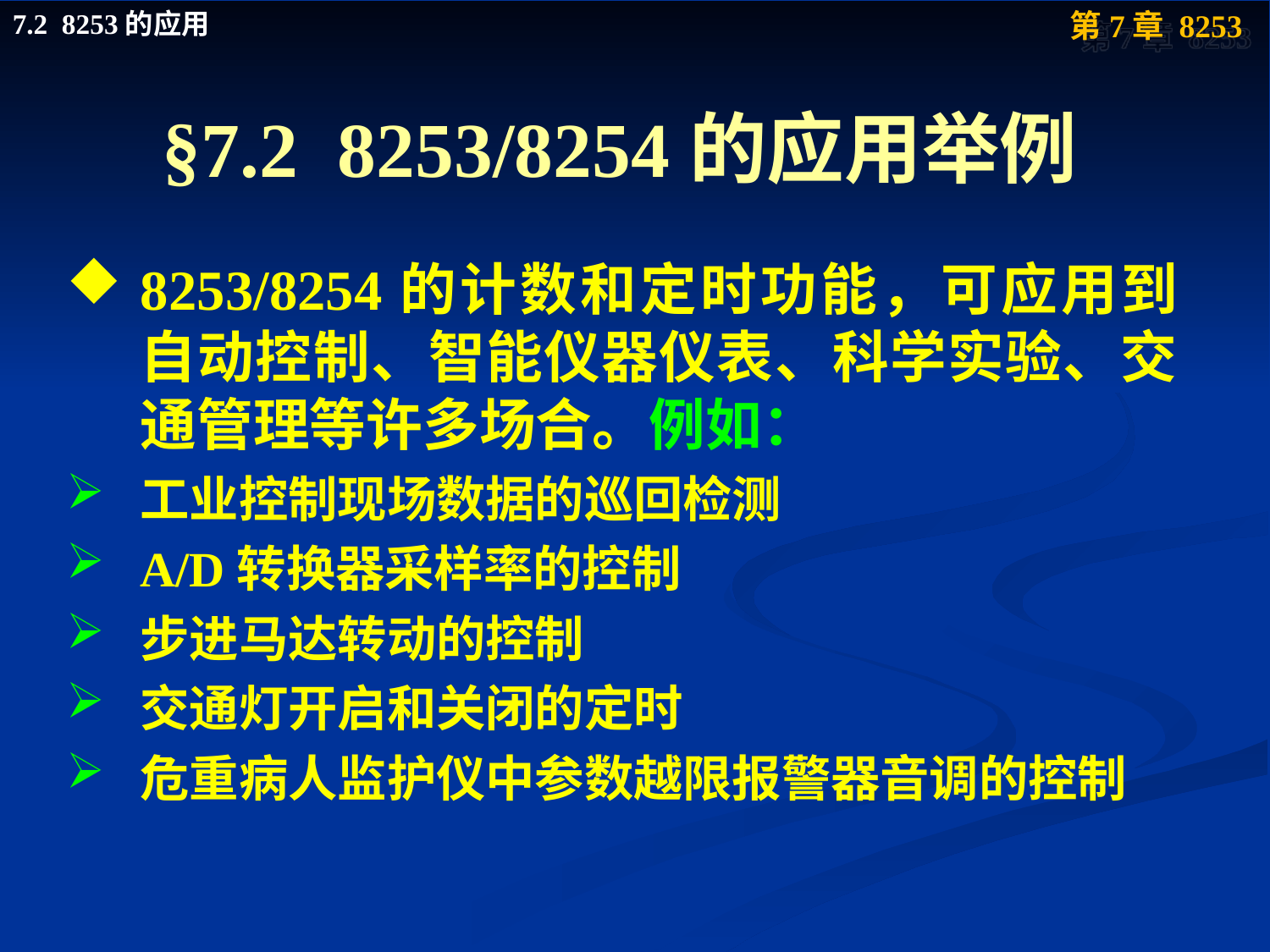

# §7.2  8253/8254的应用举例
8253/8254的计数和定时功能，可应用到自动控制、智能仪器仪表、科学实验、交通管理等许多场合。例如：
工业控制现场数据的巡回检测
A/D转换器采样率的控制
步进马达转动的控制
交通灯开启和关闭的定时
危重病人监护仪中参数越限报警器音调的控制